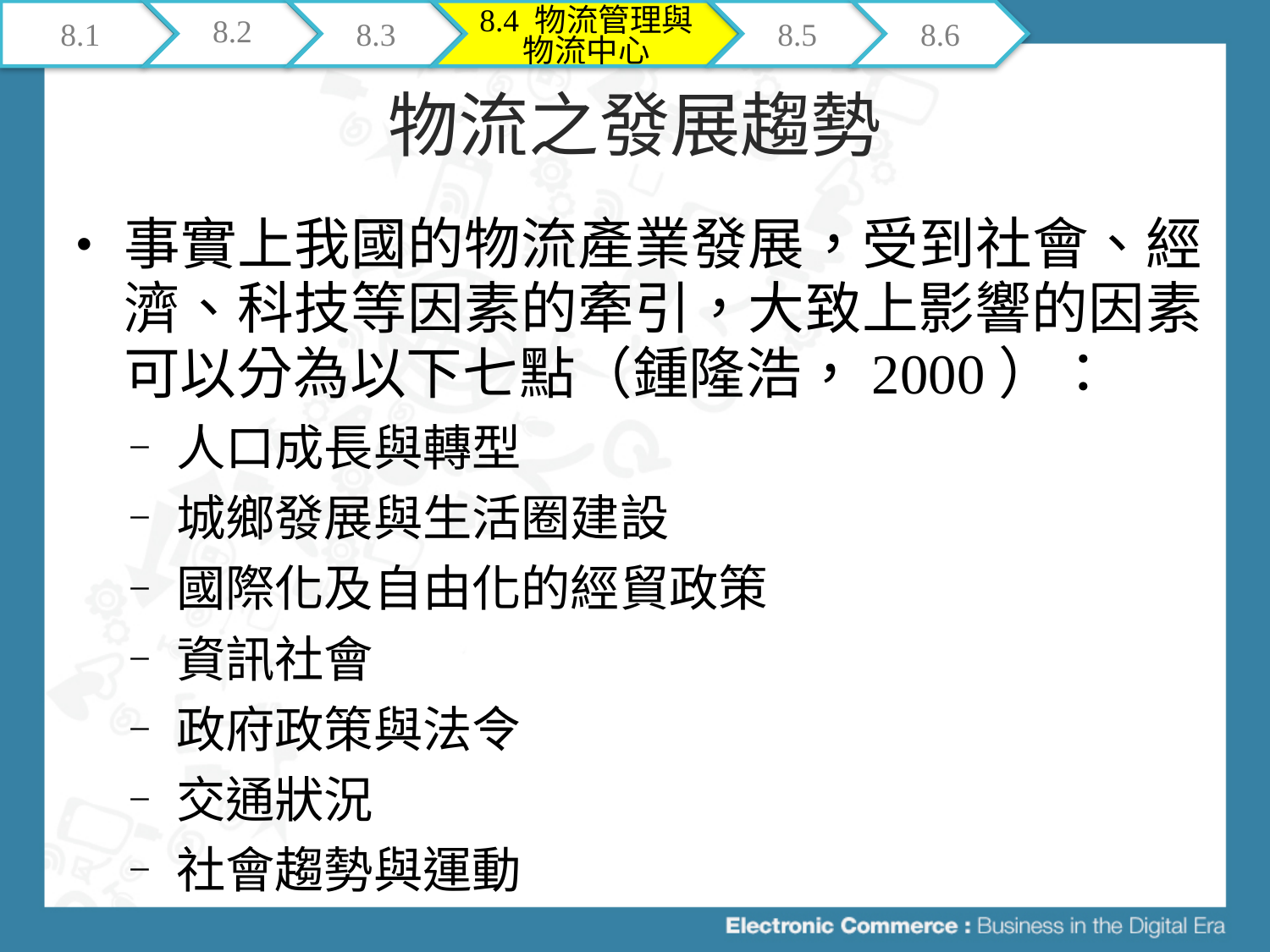

8.1
8.2
8.3
8.4 物流管理與物流中心
8.5
8.6
# 物流之發展趨勢
事實上我國的物流產業發展，受到社會、經濟、科技等因素的牽引，大致上影響的因素可以分為以下七點（鍾隆浩，2000）：
人口成長與轉型
城鄉發展與生活圈建設
國際化及自由化的經貿政策
資訊社會
政府政策與法令
交通狀況
社會趨勢與運動